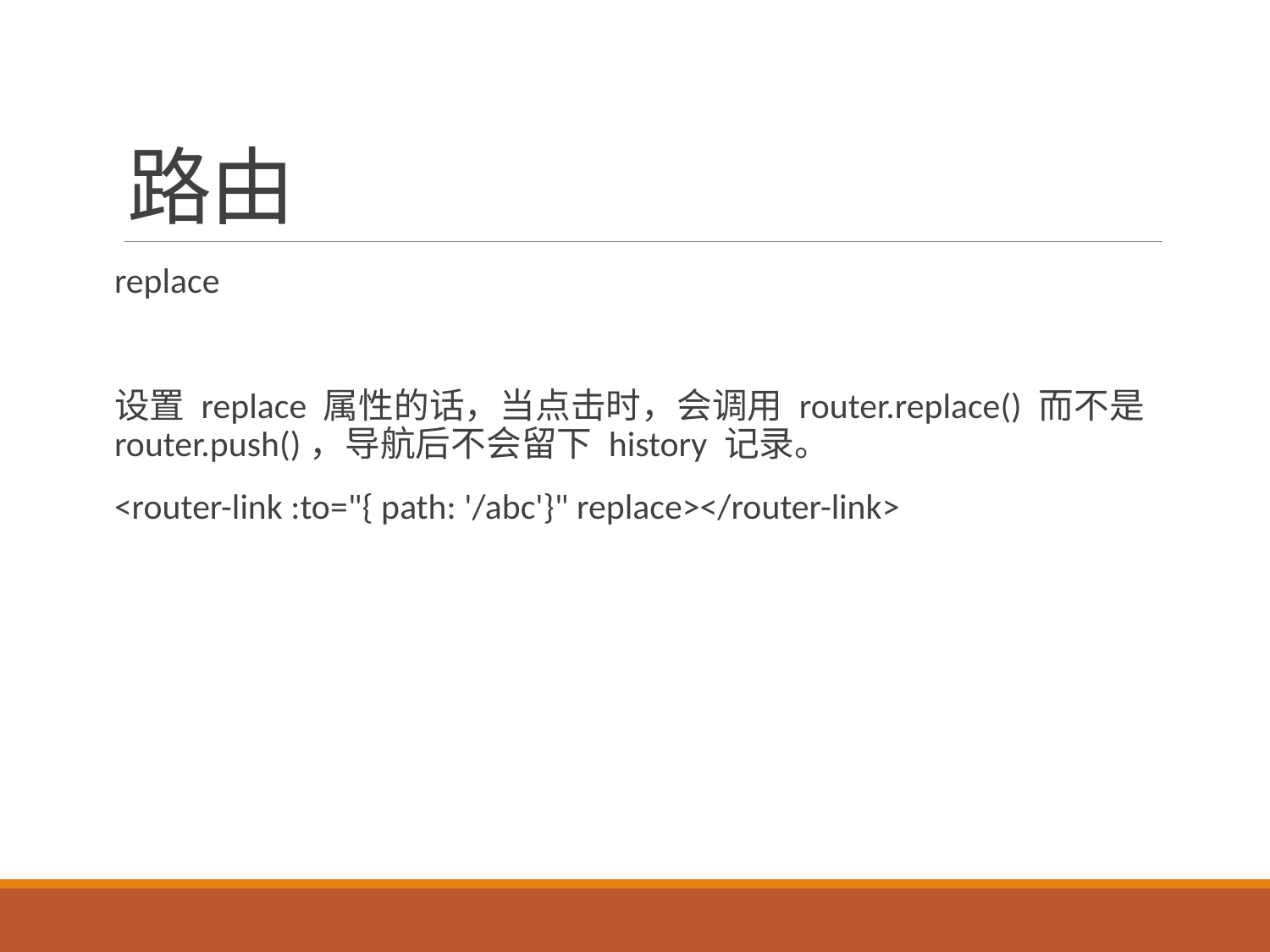

# 路由
replace

设置 replace 属性的话，当点击时，会调用 router.replace() 而不是 router.push()，导航后不会留下 history 记录。
<router-link :to="{ path: '/abc'}" replace></router-link>